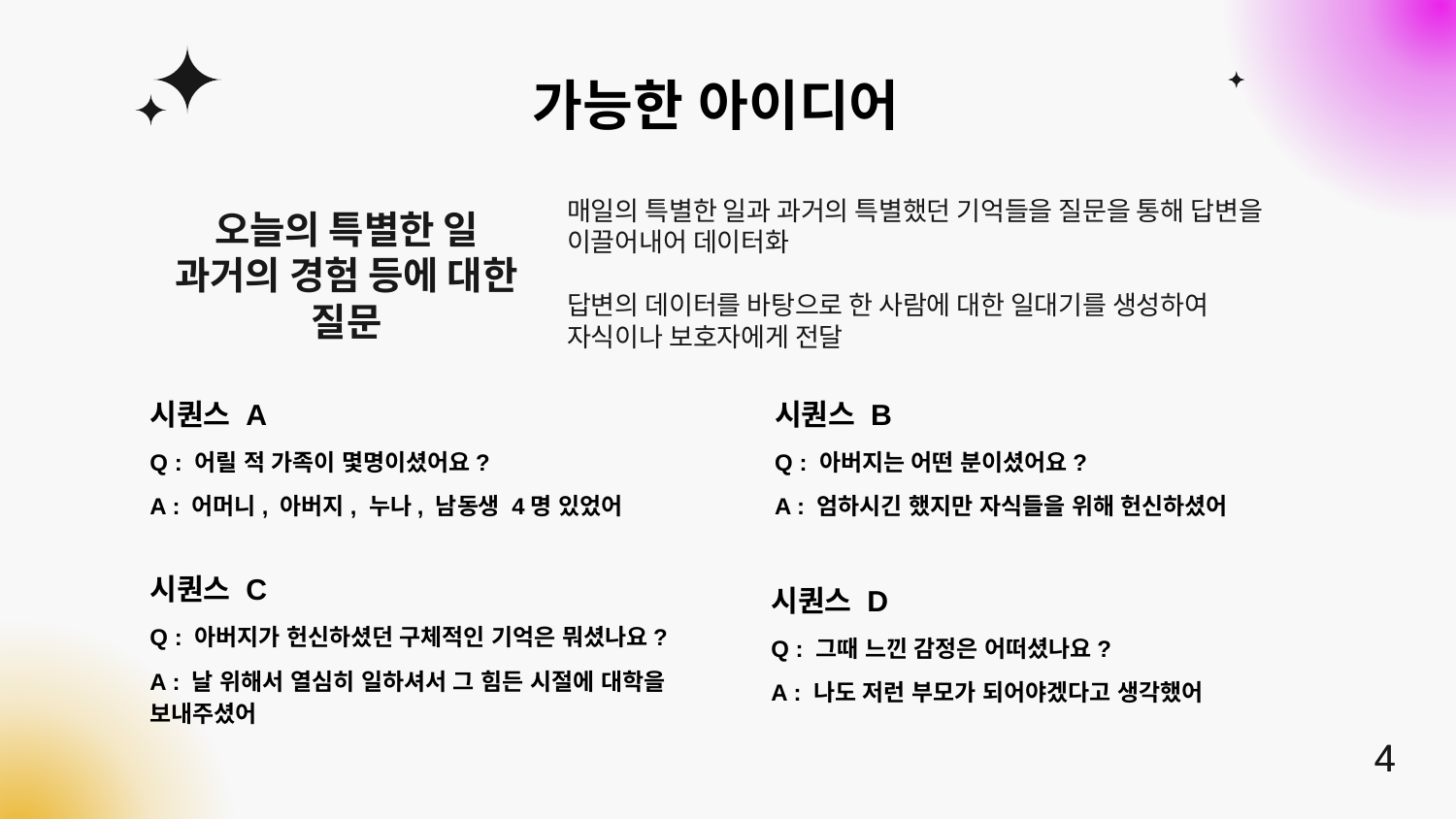

# 가능한 아이디어

오늘의 특별한 일 과거의 경험 등에 대한 질문
매일의 특별한 일과 과거의 특별했던 기억들을 질문을 통해 답변을 이끌어내어 데이터화

답변의 데이터를 바탕으로 한 사람에 대한 일대기를 생성하여 자식이나 보호자에게 전달

시퀀스 A
Q : 어릴 적 가족이 몇명이셨어요?
A : 어머니, 아버지, 누나, 남동생 4명 있었어

시퀀스 B
Q : 아버지는 어떤 분이셨어요?
A : 엄하시긴 했지만 자식들을 위해 헌신하셨어

시퀀스 C
Q : 아버지가 헌신하셨던 구체적인 기억은 뭐셨나요?
A : 날 위해서 열심히 일하셔서 그 힘든 시절에 대학을 보내주셨어

시퀀스 D
Q : 그때 느낀 감정은 어떠셨나요?
A : 나도 저런 부모가 되어야겠다고 생각했어

4
4